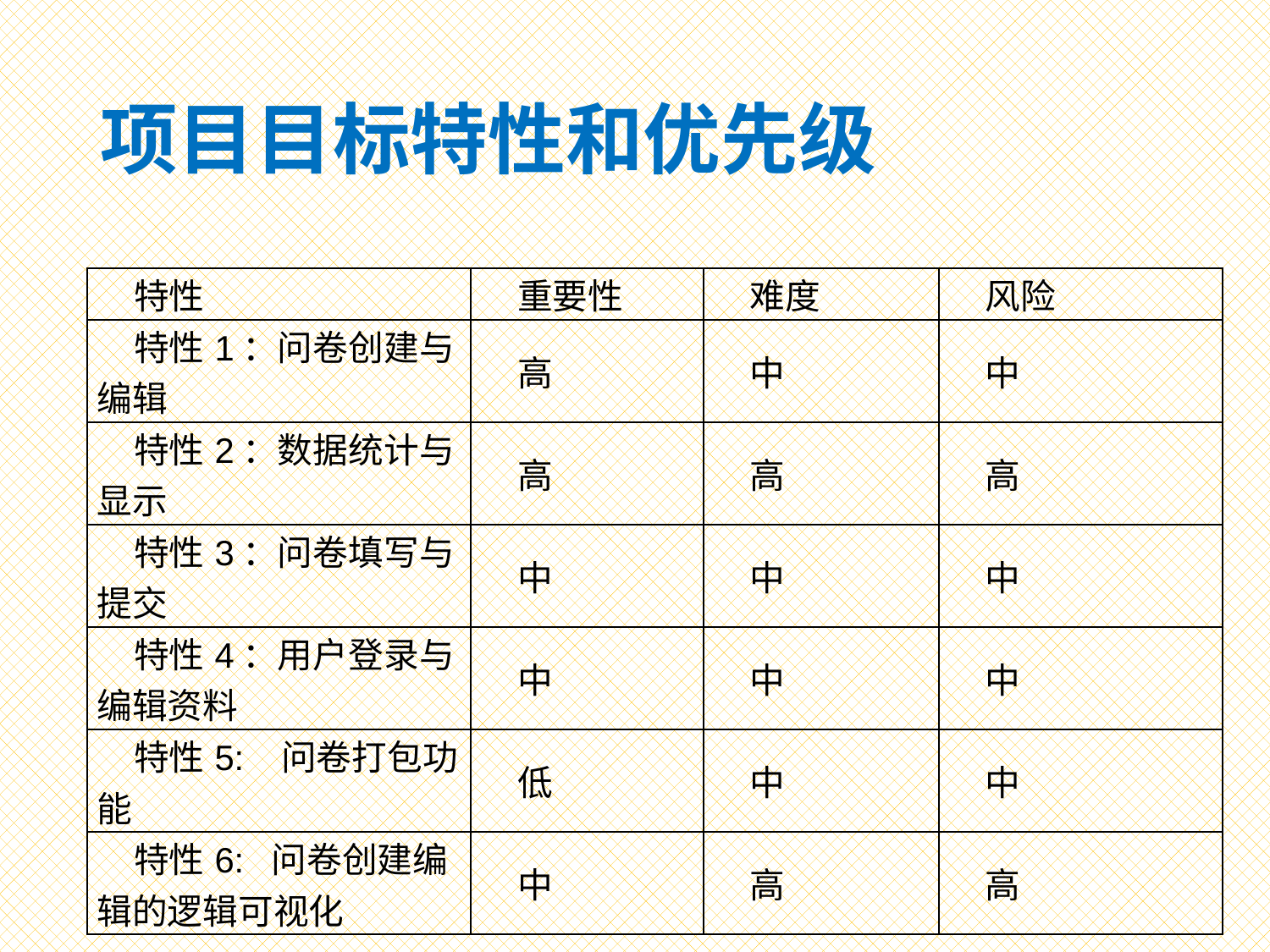

# 项目目标特性和优先级
| 特性 | 重要性 | 难度 | 风险 |
| --- | --- | --- | --- |
| 特性1：问卷创建与编辑 | 高 | 中 | 中 |
| 特性2：数据统计与显示 | 高 | 高 | 高 |
| 特性3：问卷填写与提交 | 中 | 中 | 中 |
| 特性4：用户登录与编辑资料 | 中 | 中 | 中 |
| 特性5: 问卷打包功能 | 低 | 中 | 中 |
| 特性6: 问卷创建编辑的逻辑可视化 | 中 | 高 | 高 |